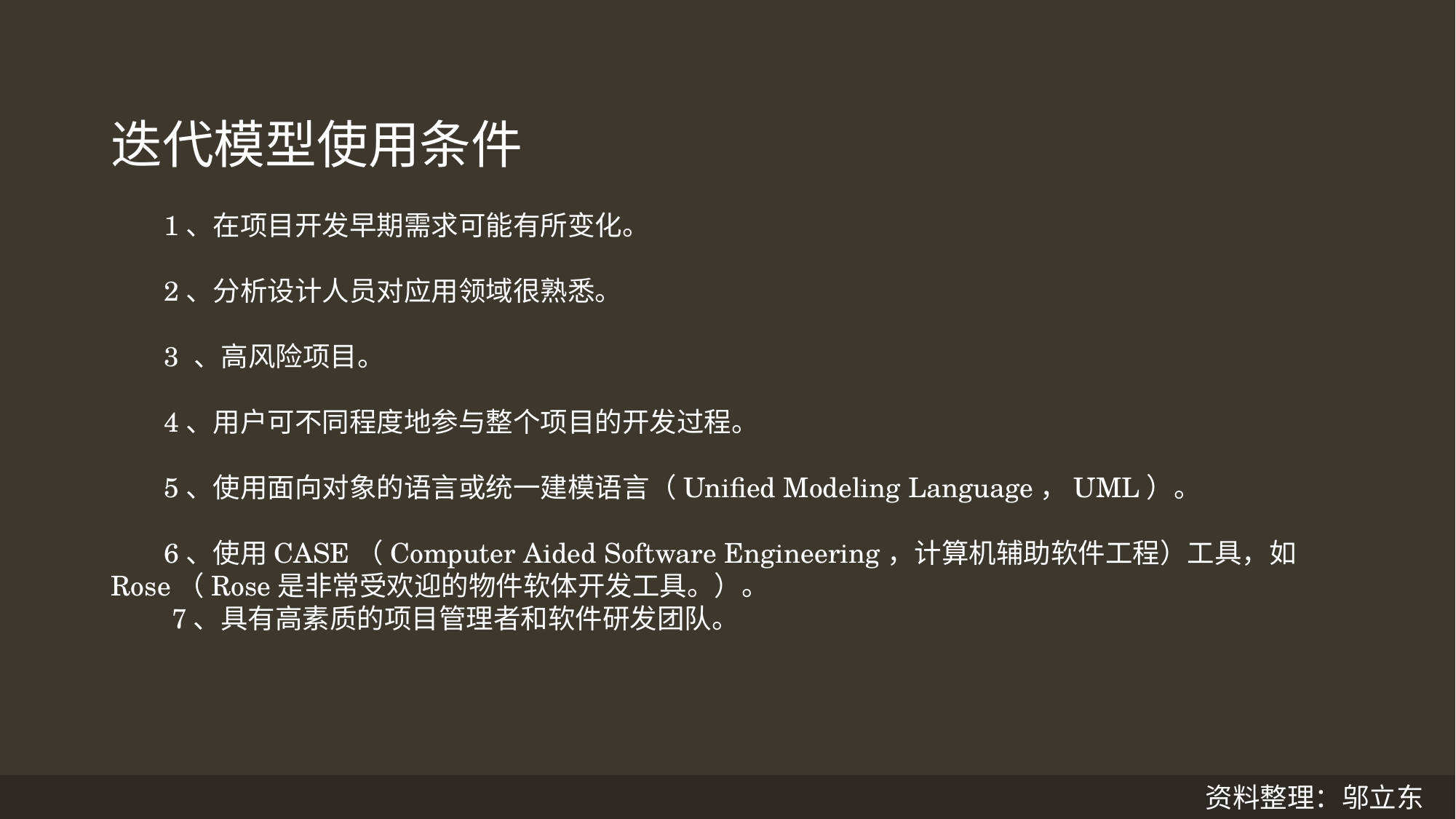

# 迭代模型使用条件
       1、在项目开发早期需求可能有所变化。

       2、分析设计人员对应用领域很熟悉。

       3 、高风险项目。

       4、用户可不同程度地参与整个项目的开发过程。

       5、使用面向对象的语言或统一建模语言（Unified Modeling Language，UML）。

       6、使用CASE（Computer Aided Software Engineering，计算机辅助软件工程）工具，如Rose（Rose是非常受欢迎的物件软体开发工具。）。
　　7、具有高素质的项目管理者和软件研发团队。

资料整理：邬立东